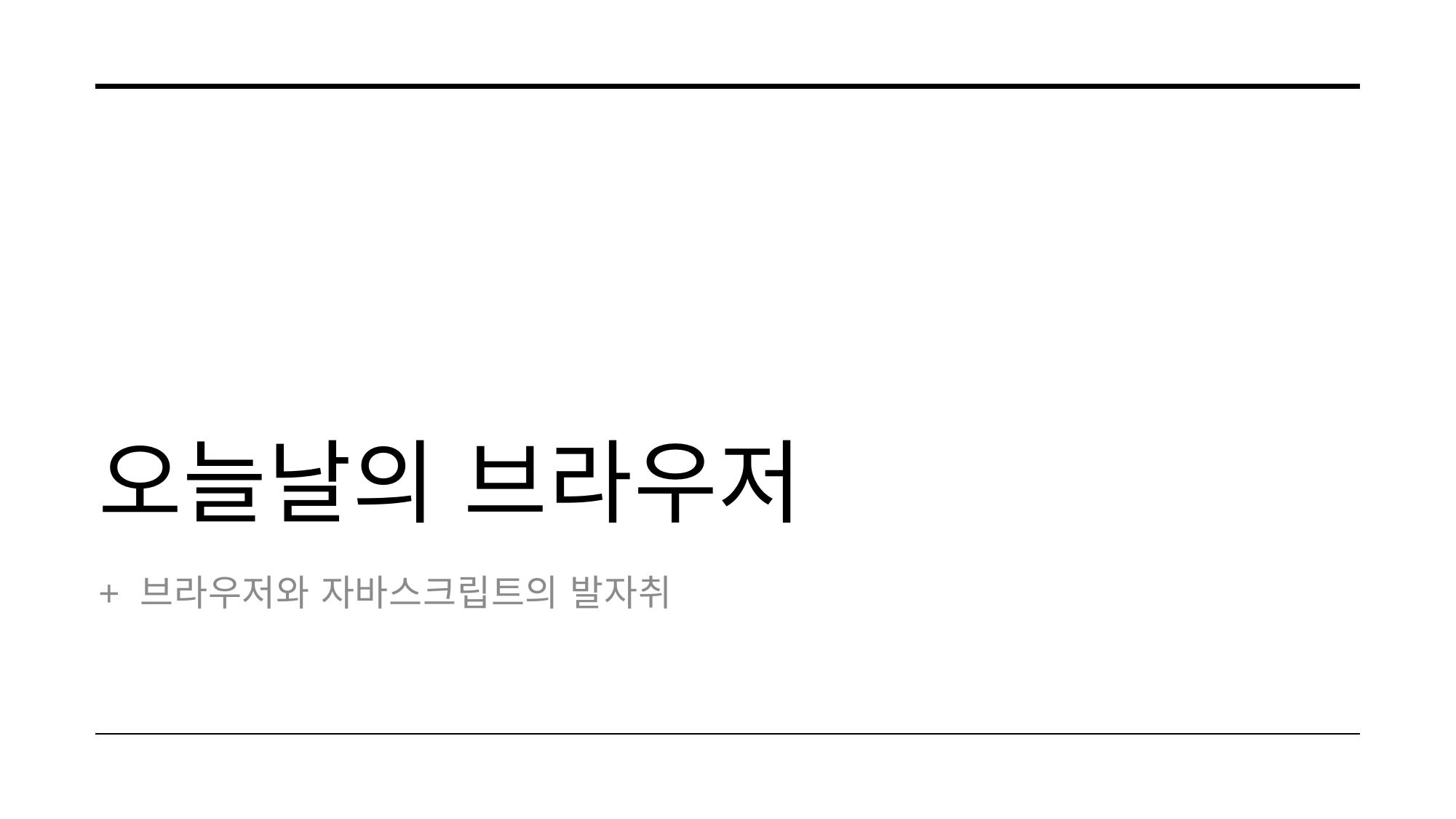

# 오늘날의 브라우저
+ 브라우저와 자바스크립트의 발자취